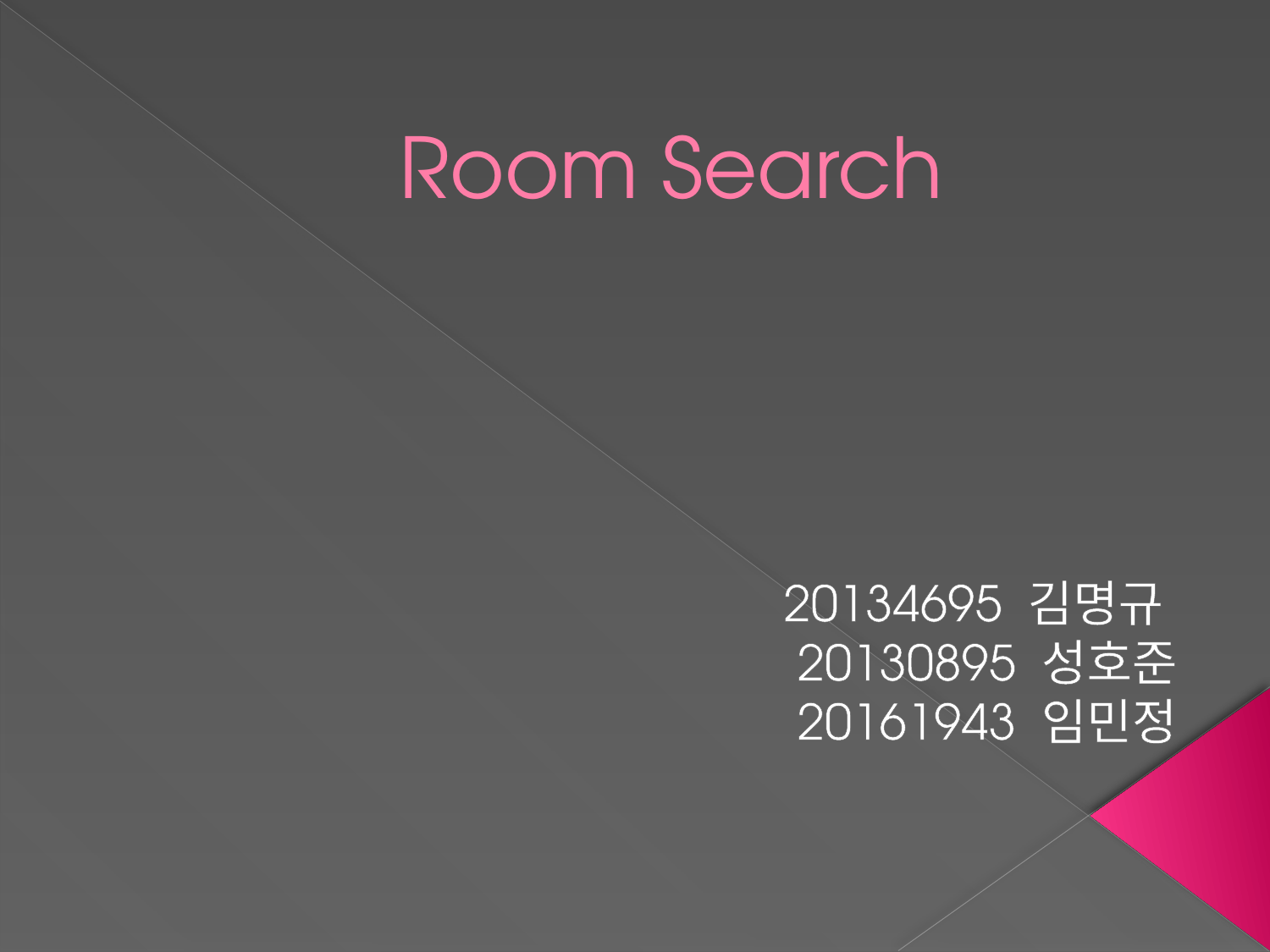

# Room Search
20134695 김명규
20130895 성호준
20161943 임민정